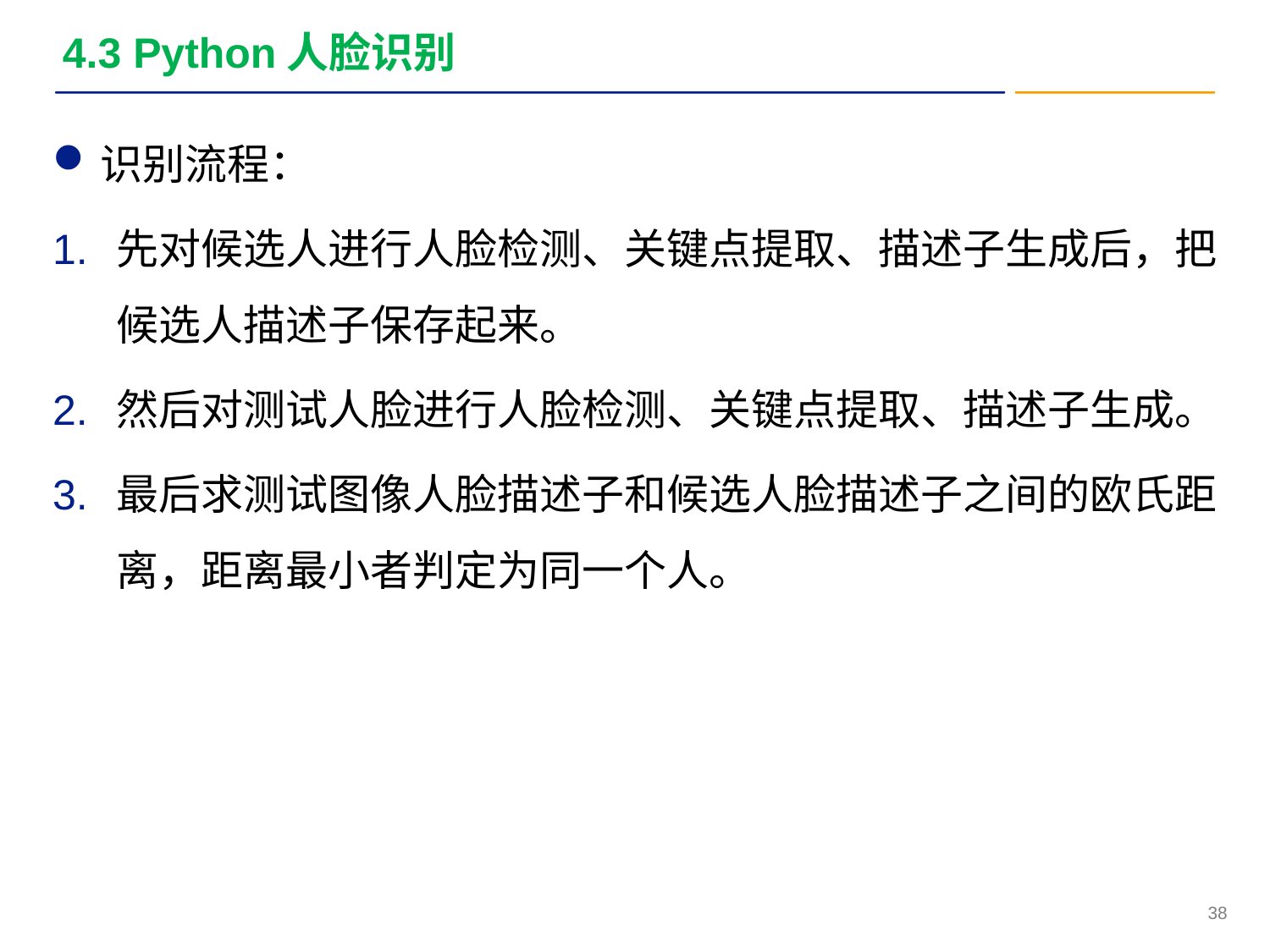

# 4.3 Python人脸识别
识别流程：
先对候选人进行人脸检测、关键点提取、描述子生成后，把候选人描述子保存起来。
然后对测试人脸进行人脸检测、关键点提取、描述子生成。
最后求测试图像人脸描述子和候选人脸描述子之间的欧氏距离，距离最小者判定为同一个人。